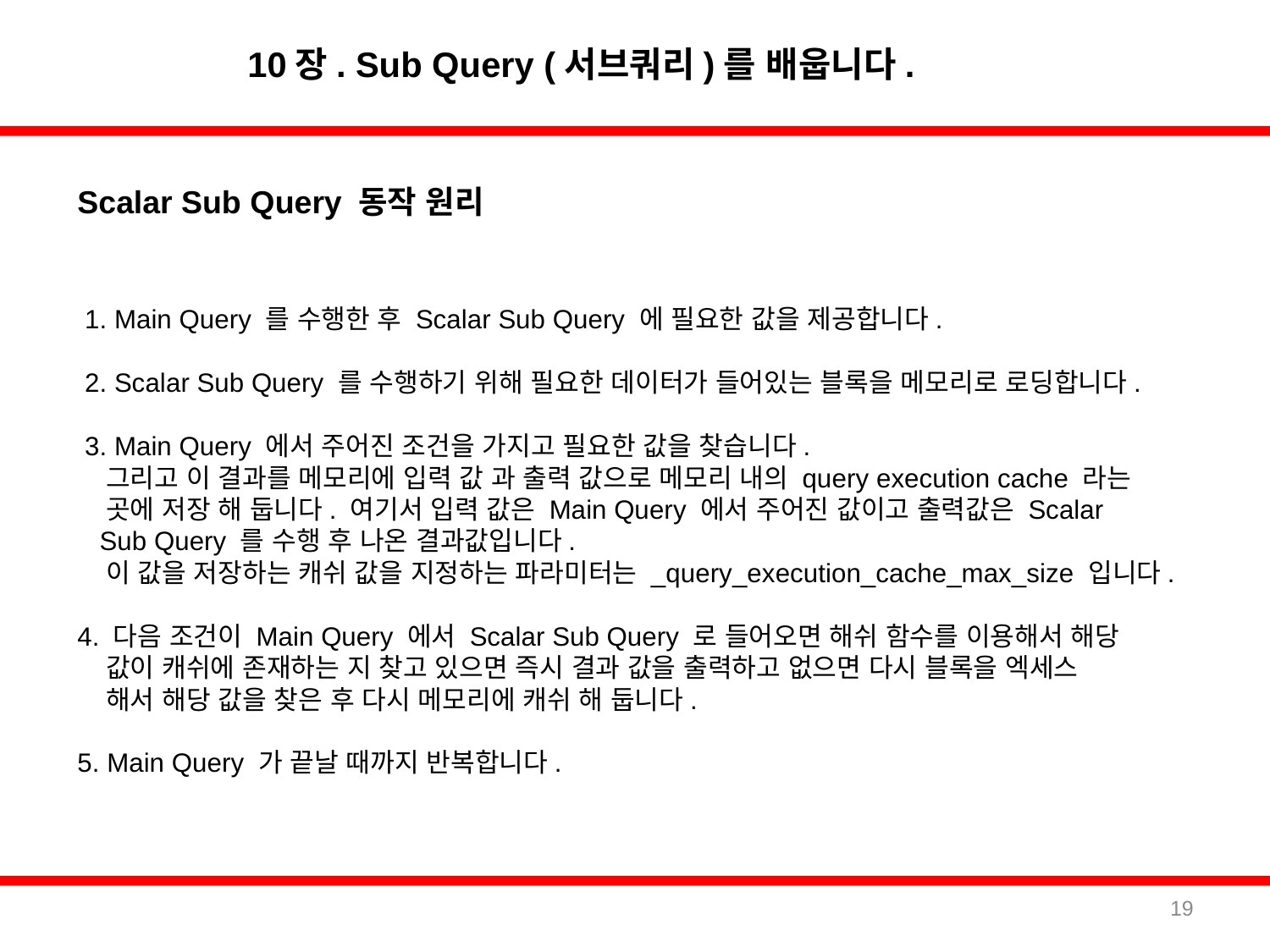

10장. Sub Query (서브쿼리)를 배웁니다.

Scalar Sub Query 동작 원리
 1. Main Query 를 수행한 후 Scalar Sub Query 에 필요한 값을 제공합니다.

 2. Scalar Sub Query 를 수행하기 위해 필요한 데이터가 들어있는 블록을 메모리로 로딩합니다.

 3. Main Query 에서 주어진 조건을 가지고 필요한 값을 찾습니다.
   그리고 이 결과를 메모리에 입력 값 과 출력 값으로 메모리 내의 query execution cache 라는
   곳에 저장 해 둡니다. 여기서 입력 값은 Main Query 에서 주어진 값이고 출력값은 Scalar
   Sub Query 를 수행 후 나온 결과값입니다.
   이 값을 저장하는 캐쉬 값을 지정하는 파라미터는 _query_execution_cache_max_size 입니다.

4. 다음 조건이 Main Query 에서 Scalar Sub Query 로 들어오면 해쉬 함수를 이용해서 해당
   값이 캐쉬에 존재하는 지 찾고 있으면 즉시 결과 값을 출력하고 없으면 다시 블록을 엑세스
   해서 해당 값을 찾은 후 다시 메모리에 캐쉬 해 둡니다.

5. Main Query 가 끝날 때까지 반복합니다.

19